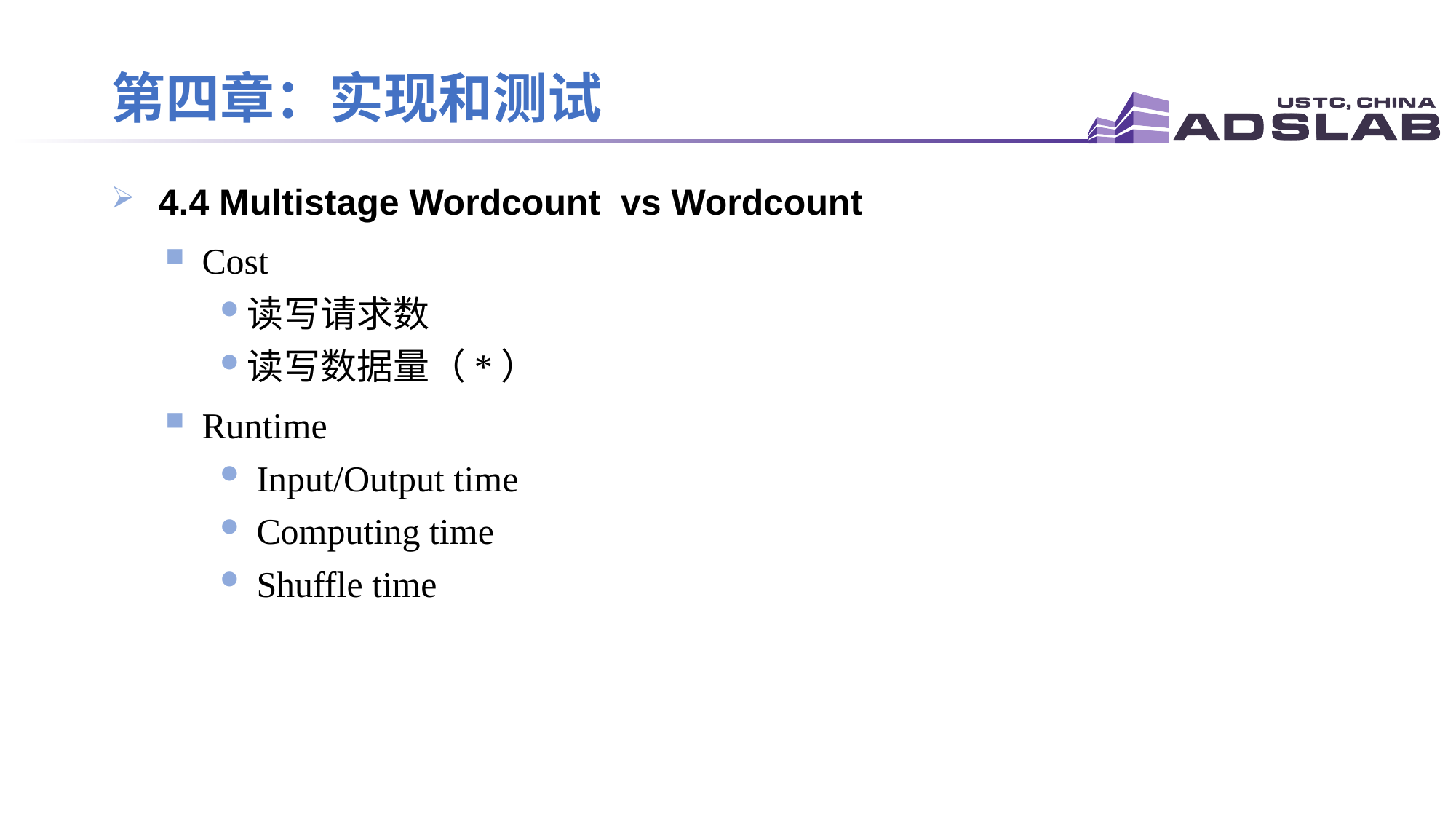

# 第四章：实现和测试
  4.4 Multistage Wordcount  vs Wordcount
 Cost
读写请求数
读写数据量（*）
 Runtime
 Input/Output time
 Computing time
 Shuffle time